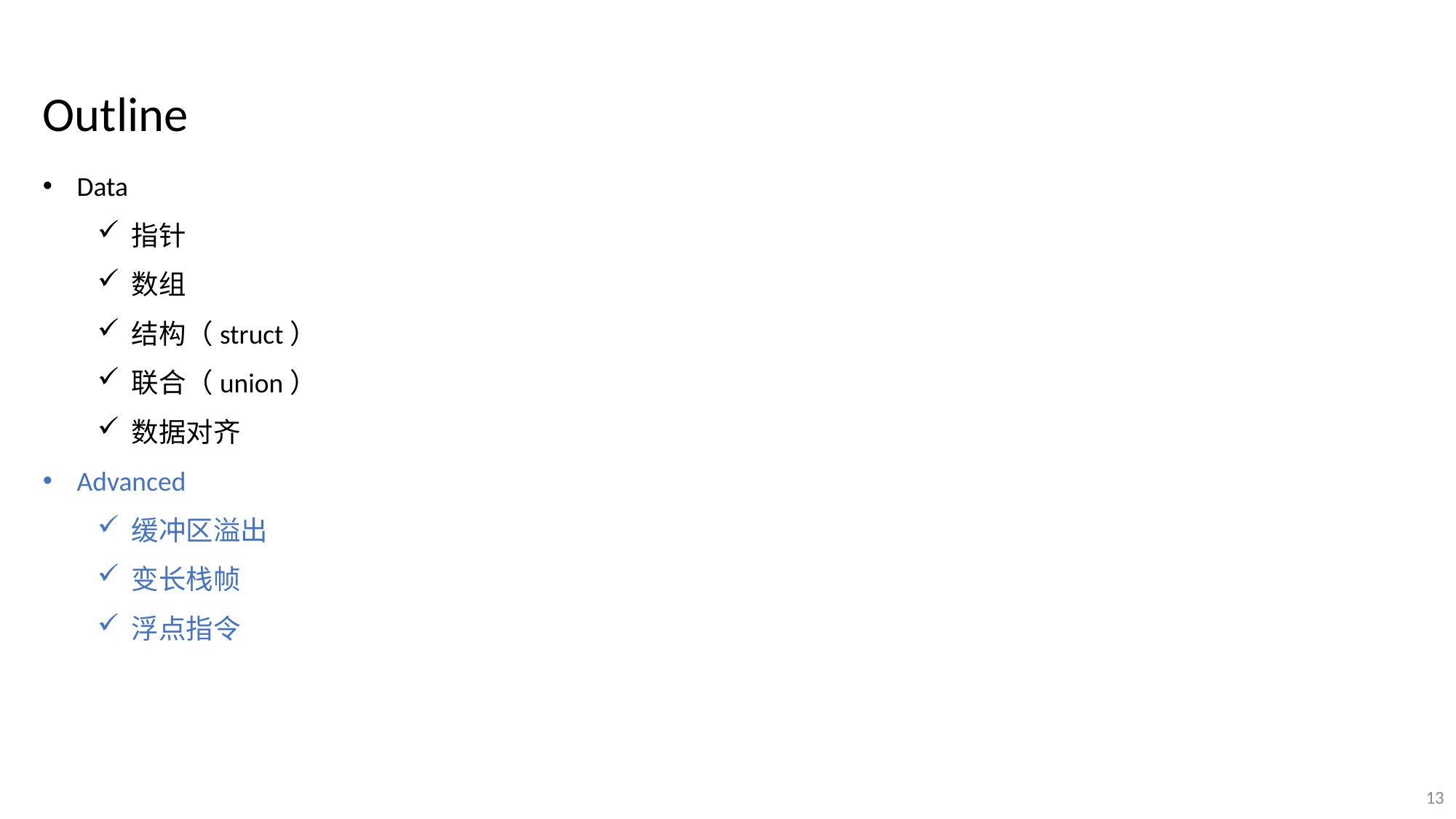

Outline
Data
指针
数组
结构（struct）
联合（union）
数据对齐
Advanced
缓冲区溢出
变长栈帧
浮点指令
13